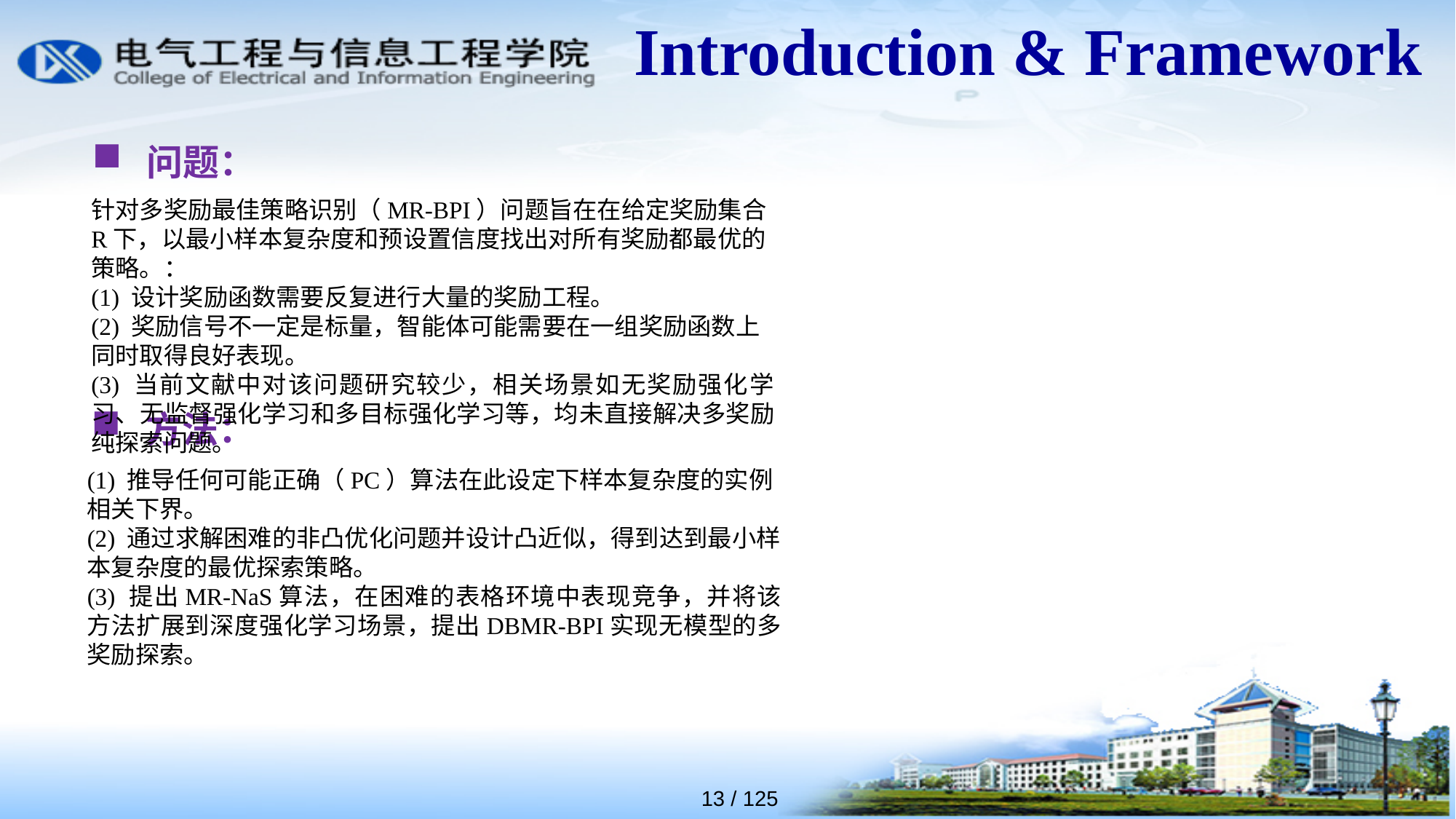

Introduction & Framework
问题：
针对多奖励最佳策略识别（MR-BPI）问题旨在在给定奖励集合R下，以最小样本复杂度和预设置信度找出对所有奖励都最优的策略。：
(1) 设计奖励函数需要反复进行大量的奖励工程。
(2) 奖励信号不一定是标量，智能体可能需要在一组奖励函数上同时取得良好表现。
(3) 当前文献中对该问题研究较少，相关场景如无奖励强化学习、无监督强化学习和多目标强化学习等，均未直接解决多奖励纯探索问题。
方法：
(1) 推导任何可能正确（PC）算法在此设定下样本复杂度的实例相关下界。
(2) 通过求解困难的非凸优化问题并设计凸近似，得到达到最小样本复杂度的最优探索策略。
(3) 提出MR-NaS算法，在困难的表格环境中表现竞争，并将该方法扩展到深度强化学习场景，提出DBMR-BPI实现无模型的多奖励探索。
13 / 125